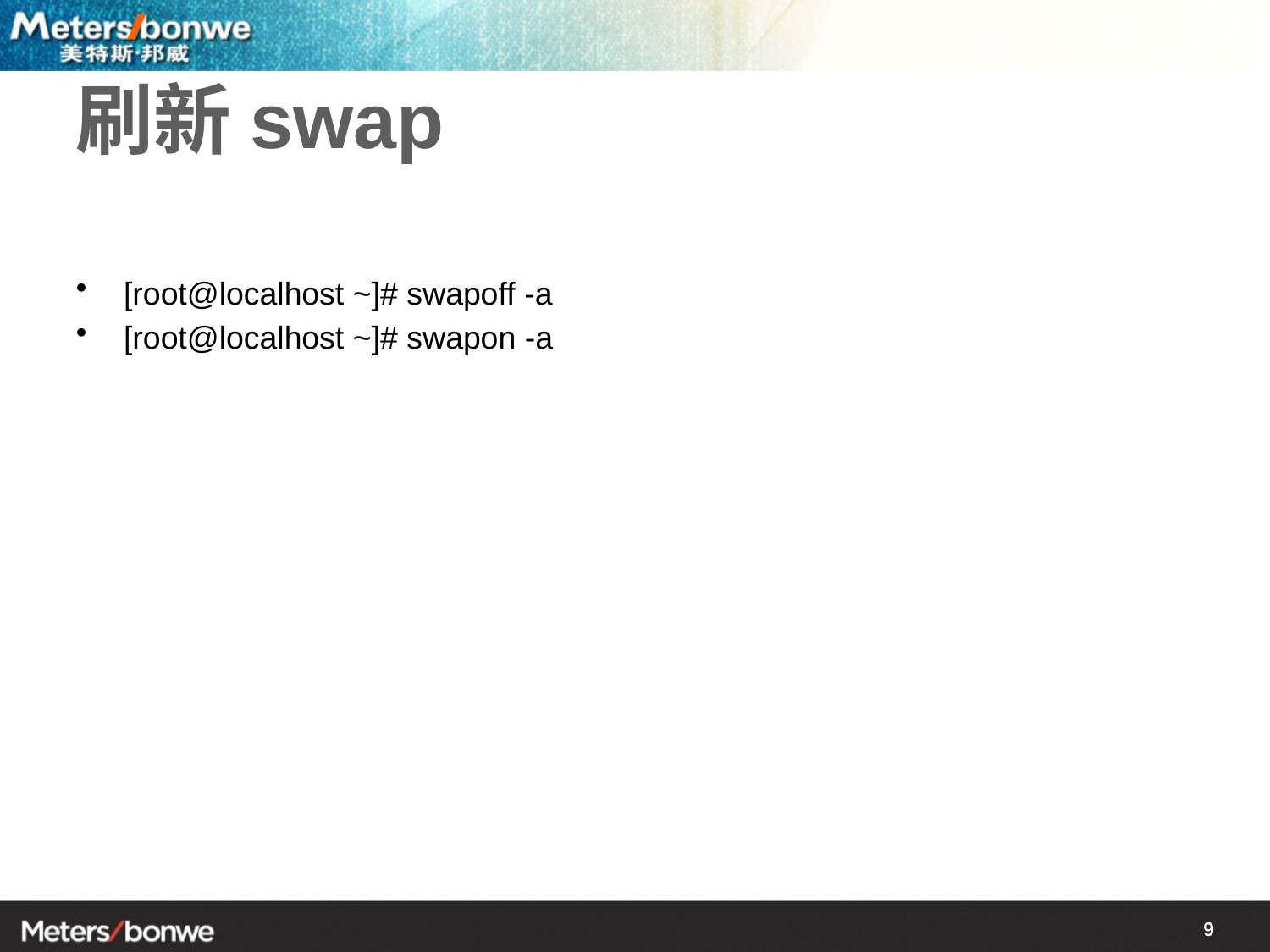

# 刷新swap

[root@localhost ~]# swapoff -a
[root@localhost ~]# swapon -a